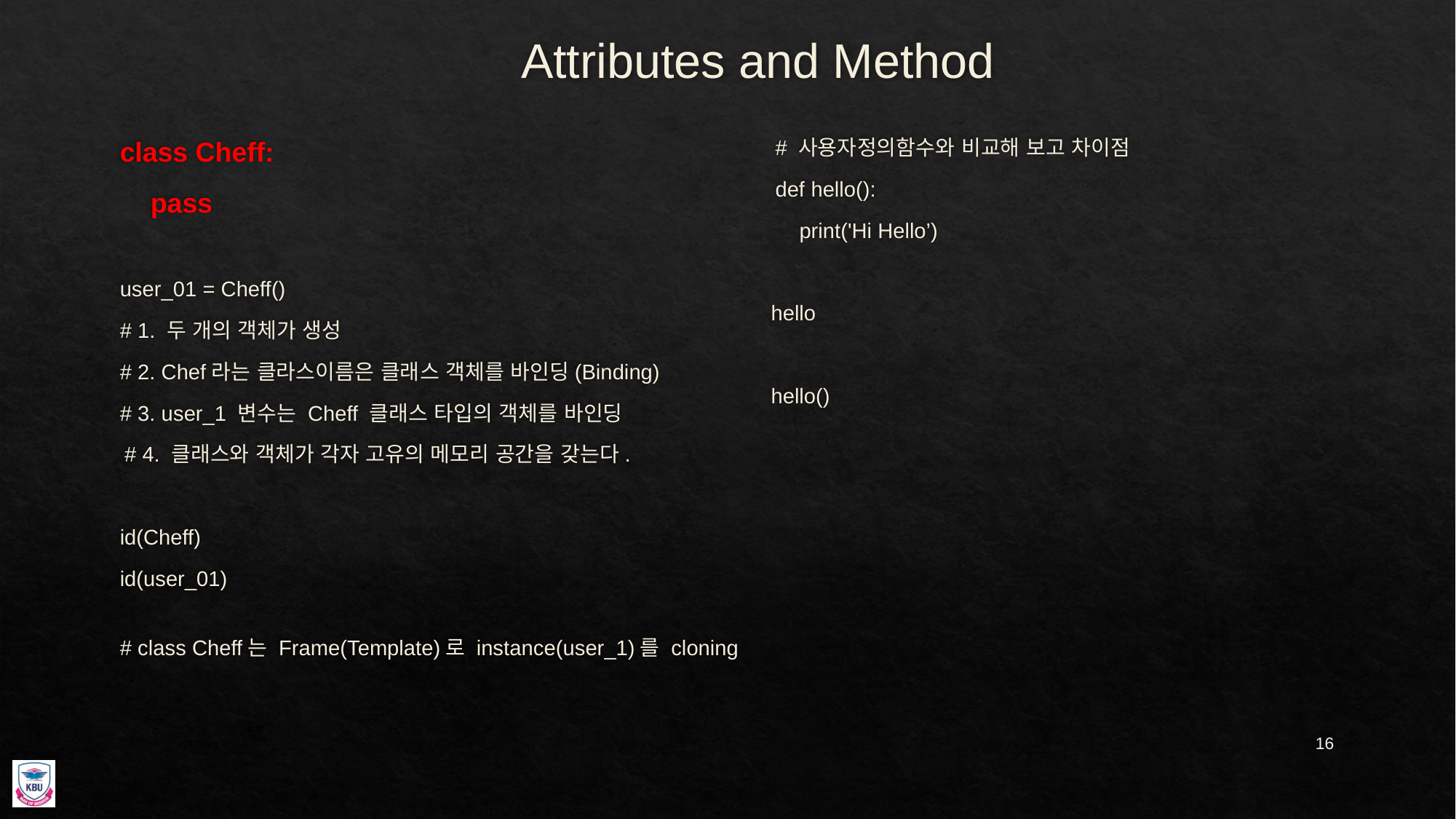

# Attributes and Method
class Cheff:
    pass

user_01 = Cheff()
# 1. 두 개의 객체가 생성
# 2. Chef라는 클라스이름은 클래스 객체를 바인딩(Binding)
# 3. user_1 변수는 Cheff 클래스 타입의 객체를 바인딩
# 4. 클래스와 객체가 각자 고유의 메모리 공간을 갖는다.

id(Cheff)
id(user_01)
# class Cheff는 Frame(Template)로 instance(user_1)를 cloning
# 사용자정의함수와 비교해 보고 차이점
def hello():
    print('Hi Hello’)

hello

hello()

16